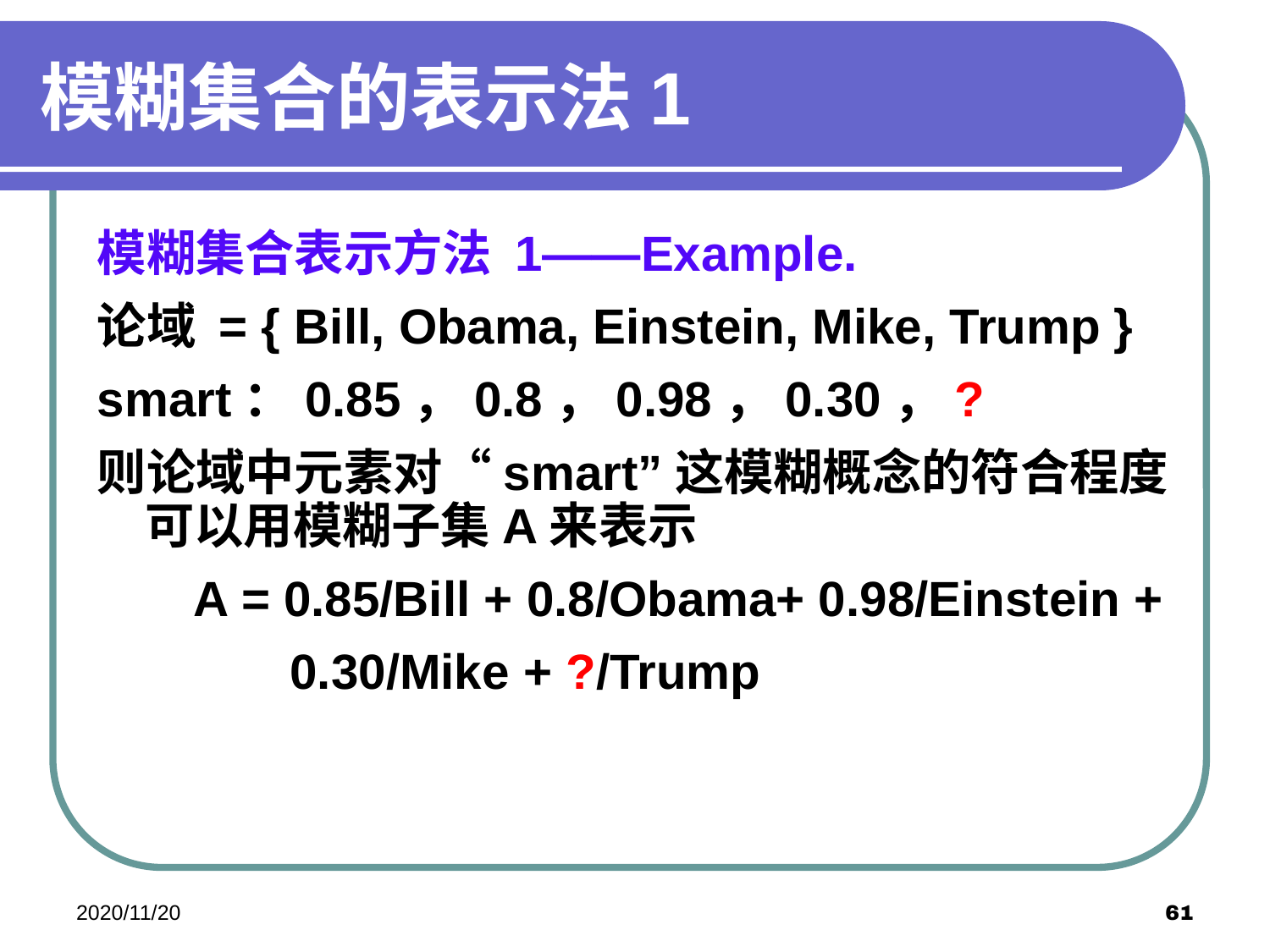

# 模糊集合的表示法1
模糊集合表示方法 1——Example.
论域 = { Bill, Obama, Einstein, Mike, Trump }
smart：0.85，0.8，0.98，0.30，?
则论域中元素对“smart”这模糊概念的符合程度可以用模糊子集A来表示
       A = 0.85/Bill + 0.8/Obama+ 0.98/Einstein +
              0.30/Mike + ?/Trump

2020/11/20
61